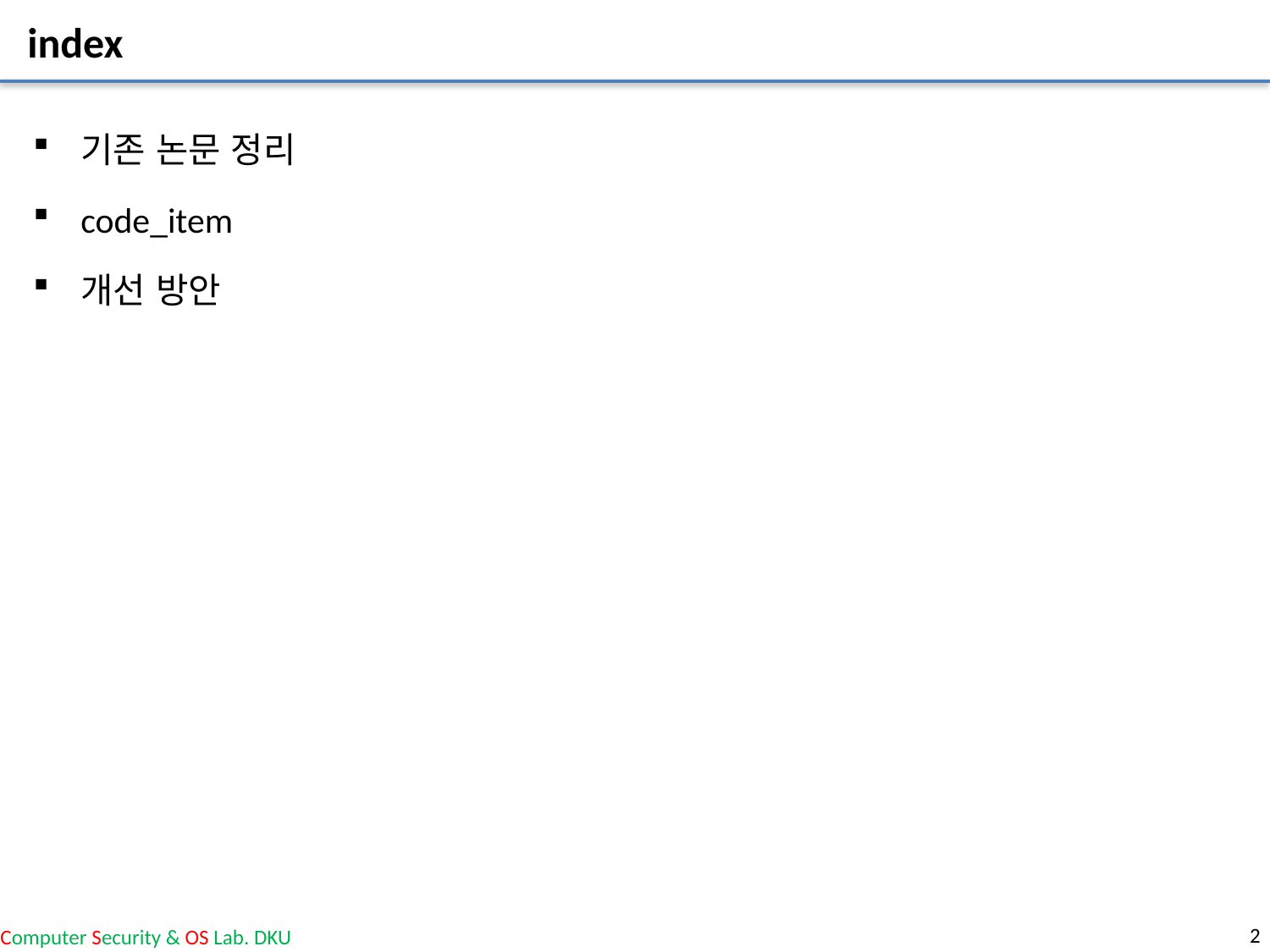

# index
기존 논문 정리
code_item
개선 방안

2